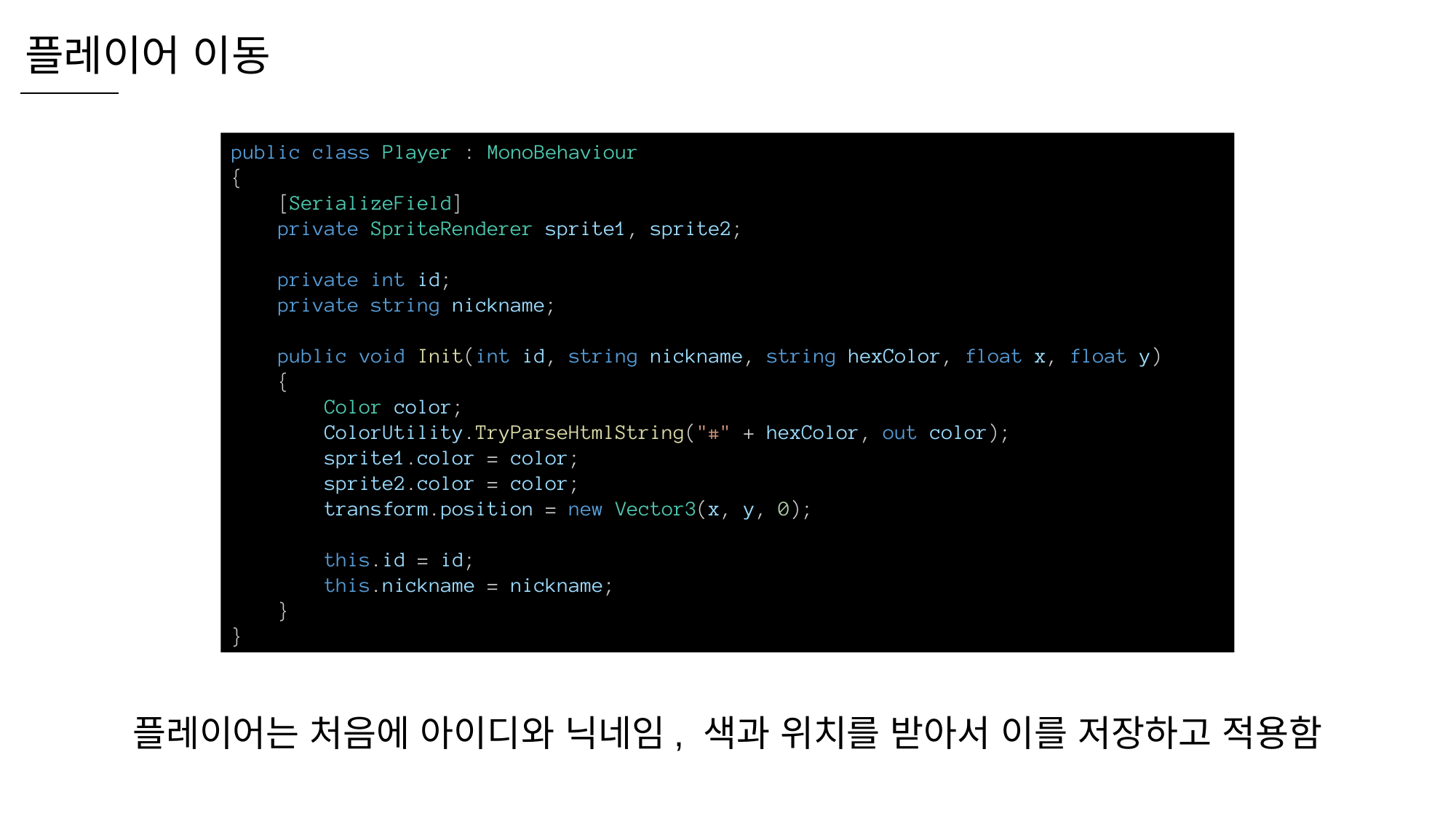

플레이어 이동
public class Player : MonoBehaviour
{
    [SerializeField]
    private SpriteRenderer sprite1, sprite2;
    private int id;
    private string nickname;
    public void Init(int id, string nickname, string hexColor, float x, float y)
    {
        Color color;
        ColorUtility.TryParseHtmlString("#" + hexColor, out color);
        sprite1.color = color;
        sprite2.color = color;
        transform.position = new Vector3(x, y, 0);
        this.id = id;
        this.nickname = nickname;
    }
}
플레이어는 처음에 아이디와 닉네임, 색과 위치를 받아서 이를 저장하고 적용함